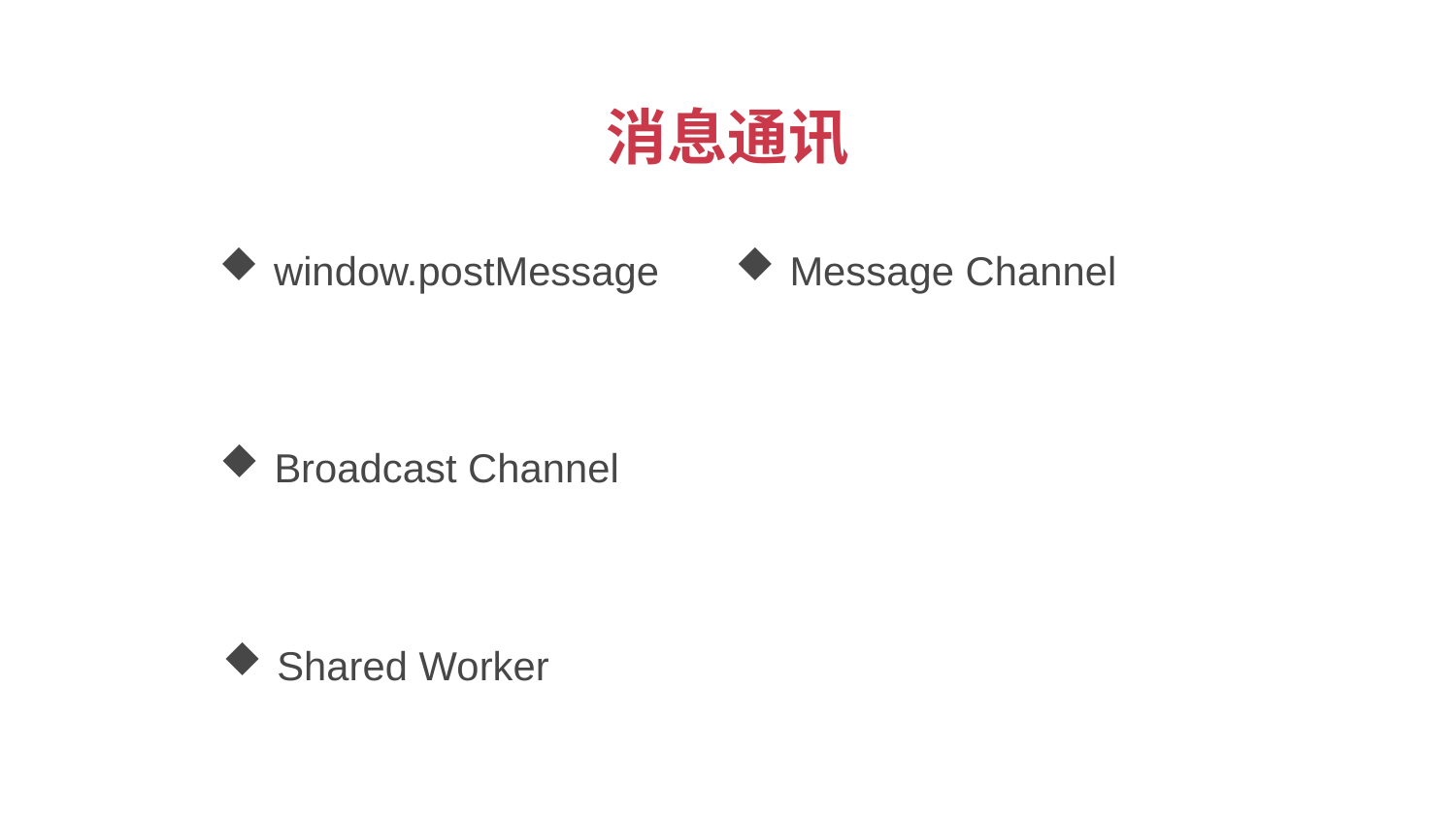

消息通讯
window.postMessage
Message Channel
Broadcast Channel
Shared Worker